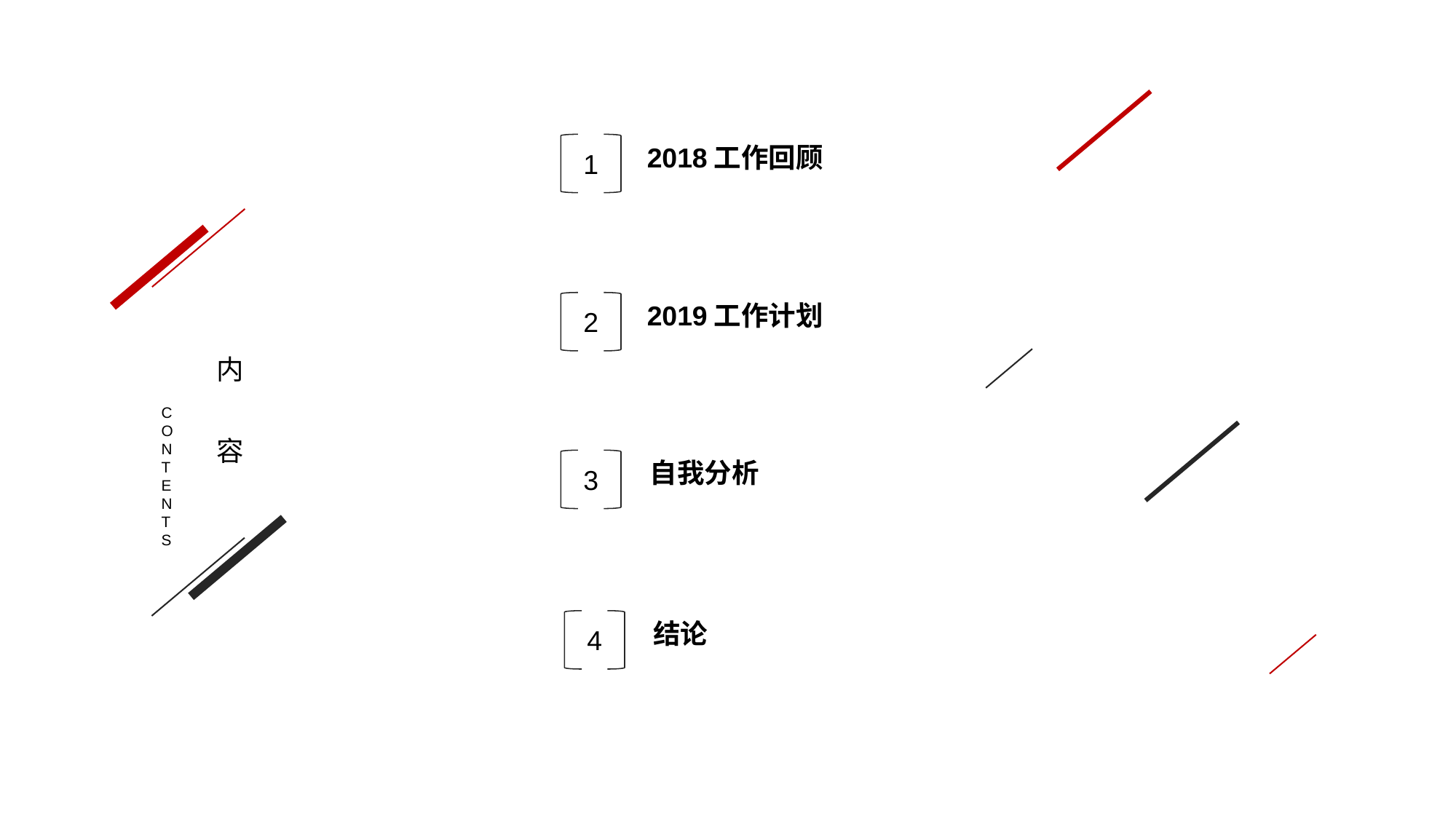

2018工作回顾
1

2019工作计划
2
内
容
CONTENTS

自我分析
3

结论
4